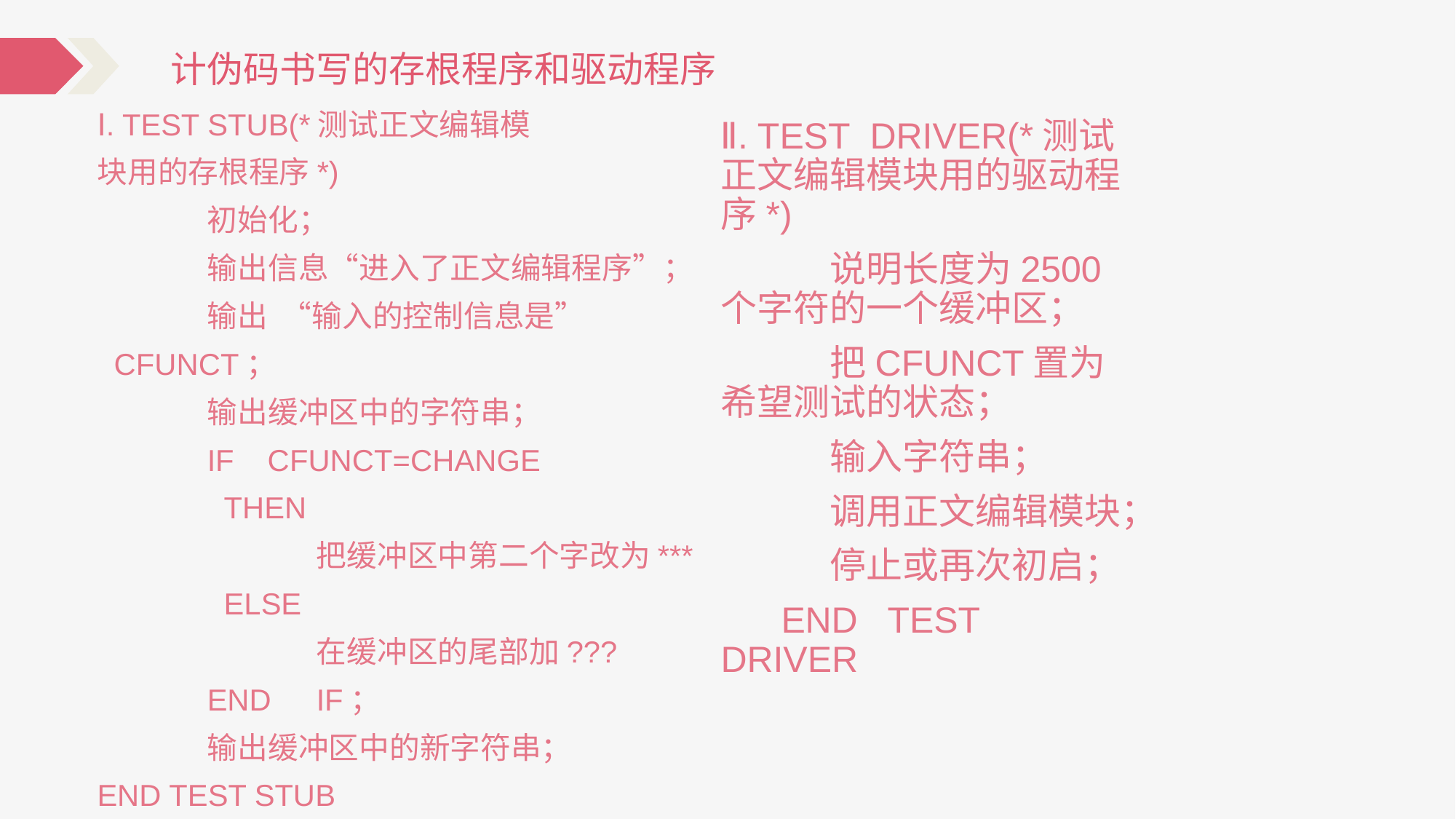

计伪码书写的存根程序和驱动程序

Ⅰ. TEST STUB(*测试正文编辑模
块用的存根程序*)
		初始化；
		输出信息“进入了正文编辑程序”；
		输出  “输入的控制信息是”
  CFUNCT；
		输出缓冲区中的字符串；
		IF    CFUNCT=CHANGE
		  THEN
			把缓冲区中第二个字改为***
		  ELSE
			在缓冲区的尾部加???
		END	IF；
		输出缓冲区中的新字符串；
END TEST STUB
Ⅱ. TEST  DRIVER(*测试正文编辑模块用的驱动程序*)
		说明长度为2500个字符的一个缓冲区；
		把CFUNCT置为希望测试的状态；
		输入字符串；
		调用正文编辑模块；
		停止或再次初启；
      END   TEST   DRIVER